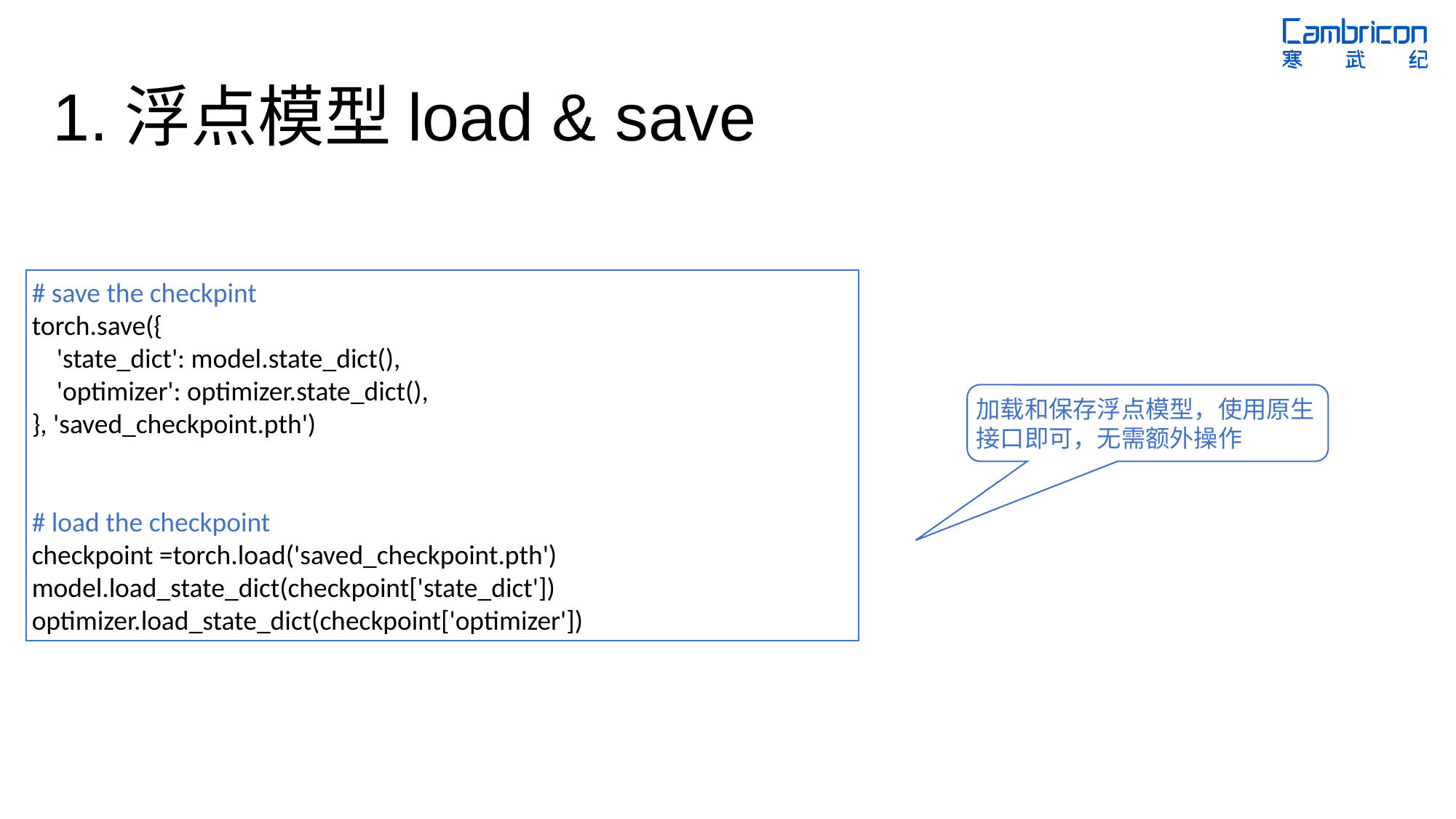

# 1.浮点模型load & save
# save the checkpint
torch.save({
    'state_dict': model.state_dict(),
    'optimizer': optimizer.state_dict(),
}, 'saved_checkpoint.pth')

# load the checkpoint
checkpoint =torch.load('saved_checkpoint.pth')
model.load_state_dict(checkpoint['state_dict'])
optimizer.load_state_dict(checkpoint['optimizer'])
加载和保存浮点模型，使用原生接口即可，无需额外操作